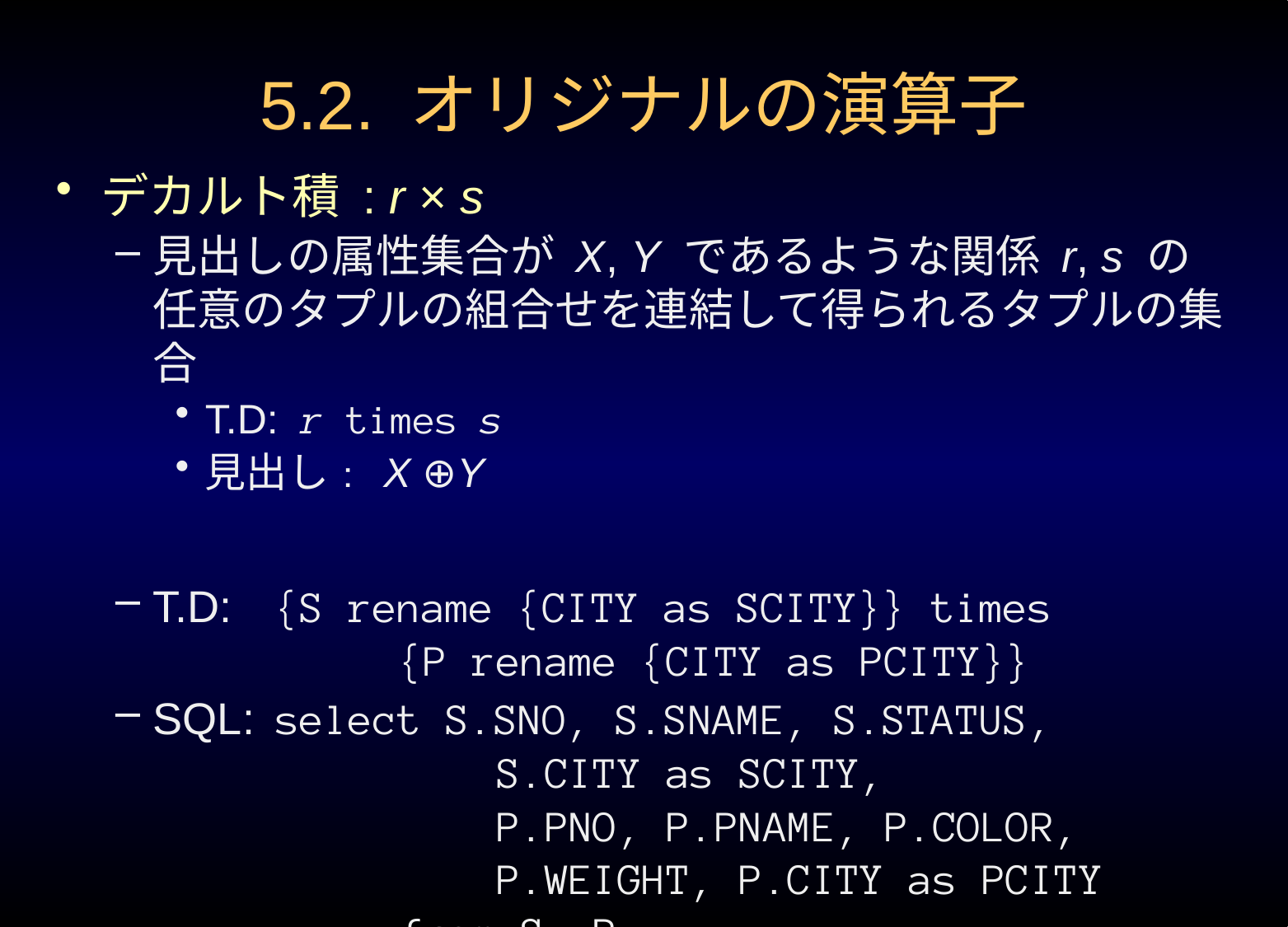

# 5.2. オリジナルの演算子
デカルト積 : r × s
見出しの属性集合が X, Y であるような関係 r, s の任意のタプルの組合せを連結して得られるタプルの集合
T.D:  r times s
見出し: X ⊕Y

T.D:	{S rename {CITY as SCITY}} times
		{P rename {CITY as PCITY}}
SQL:	select S.SNO, S.SNAME, S.STATUS,
		    S.CITY as SCITY,
		    P.PNO, P.PNAME, P.COLOR,
		    P.WEIGHT, P.CITY as PCITY
		from S, P